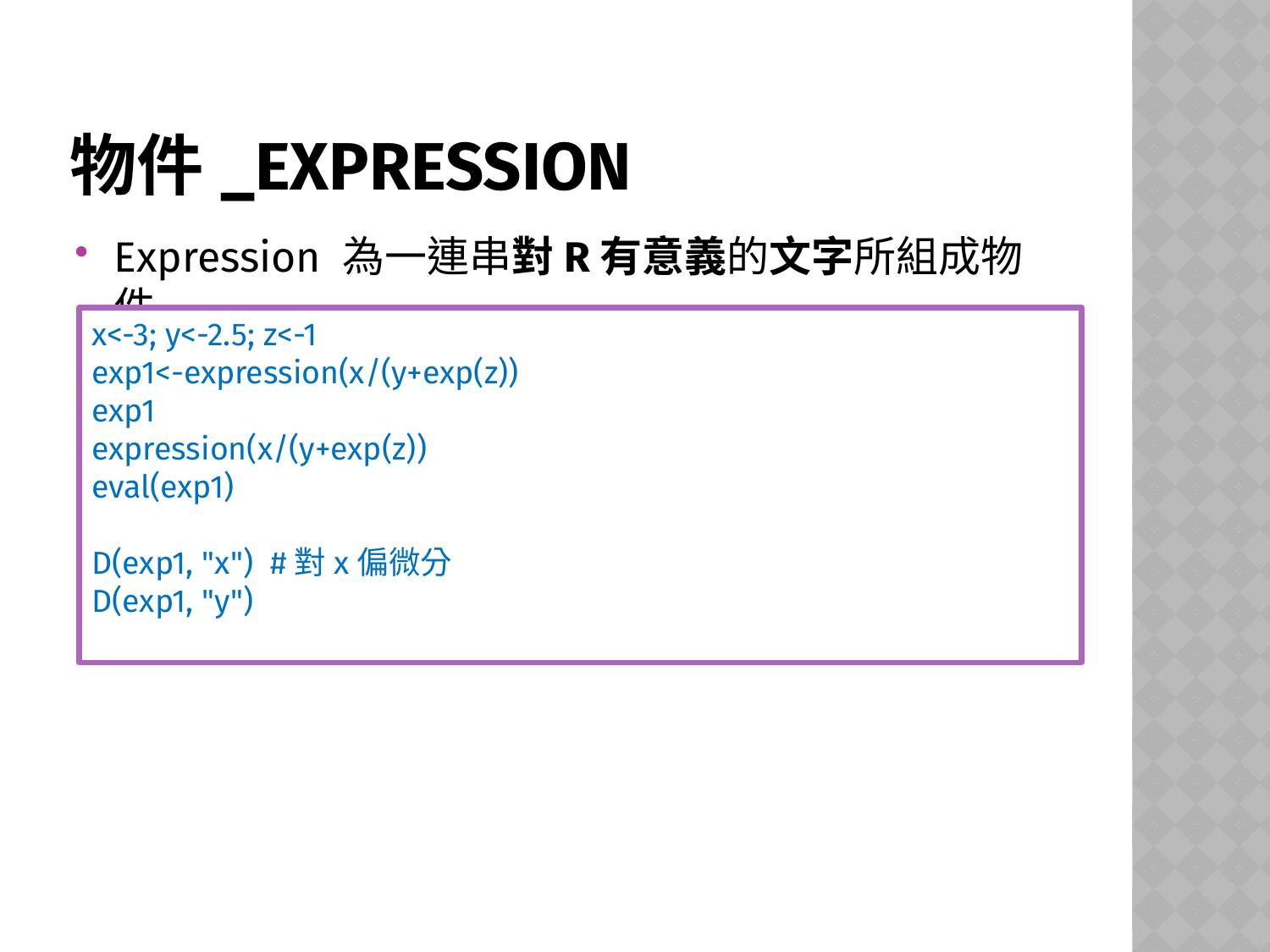

# 物件_Expression
Expression 為一連串對R有意義的文字所組成物件
x<-3; y<-2.5; z<-1
exp1<-expression(x/(y+exp(z))
exp1
expression(x/(y+exp(z))
eval(exp1)

D(exp1, "x")  #對x偏微分
D(exp1, "y")